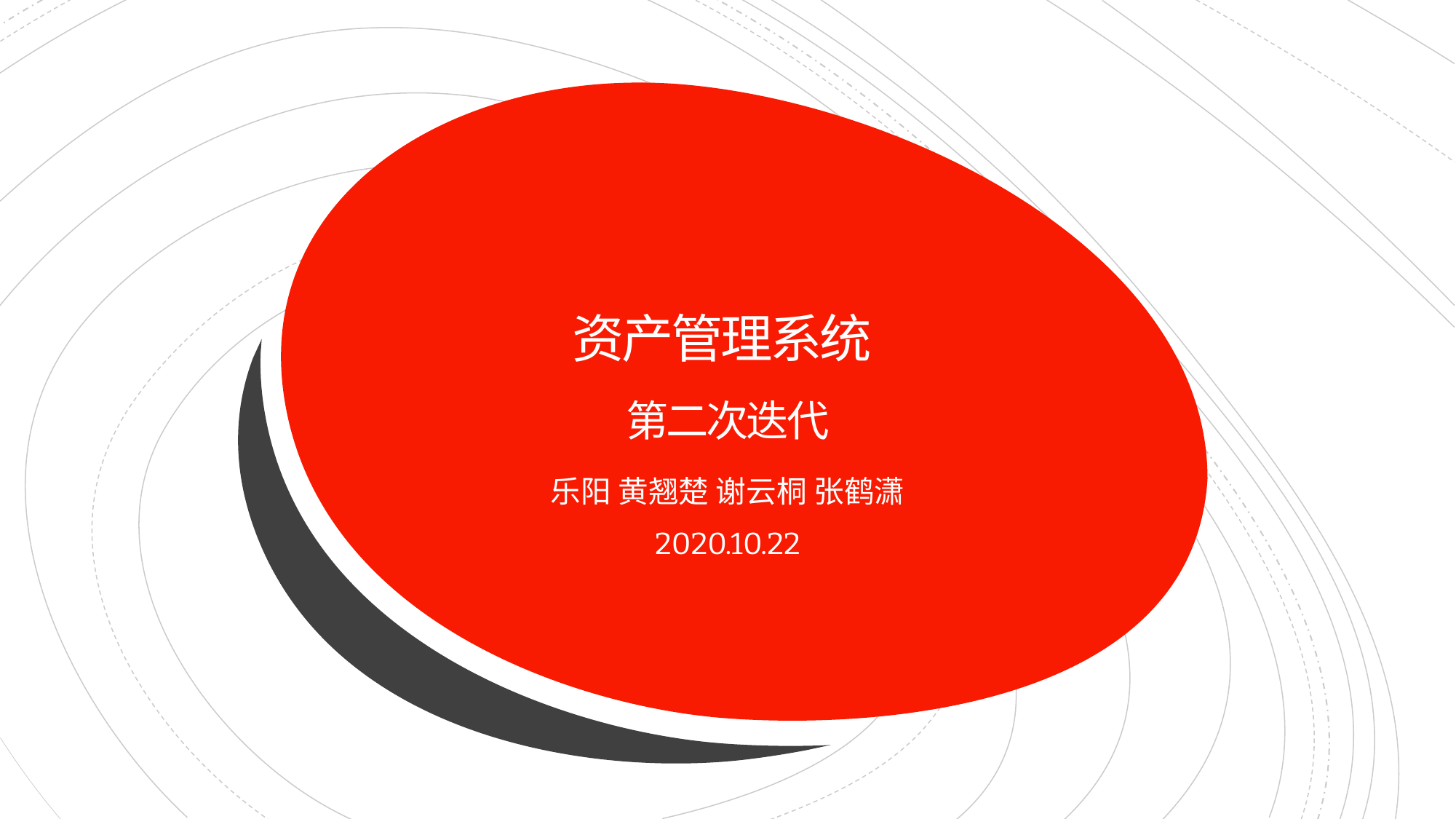

# 资产管理系统 第二次迭代

乐阳 黄翘楚 谢云桐 张鹤潇
2020.10.22